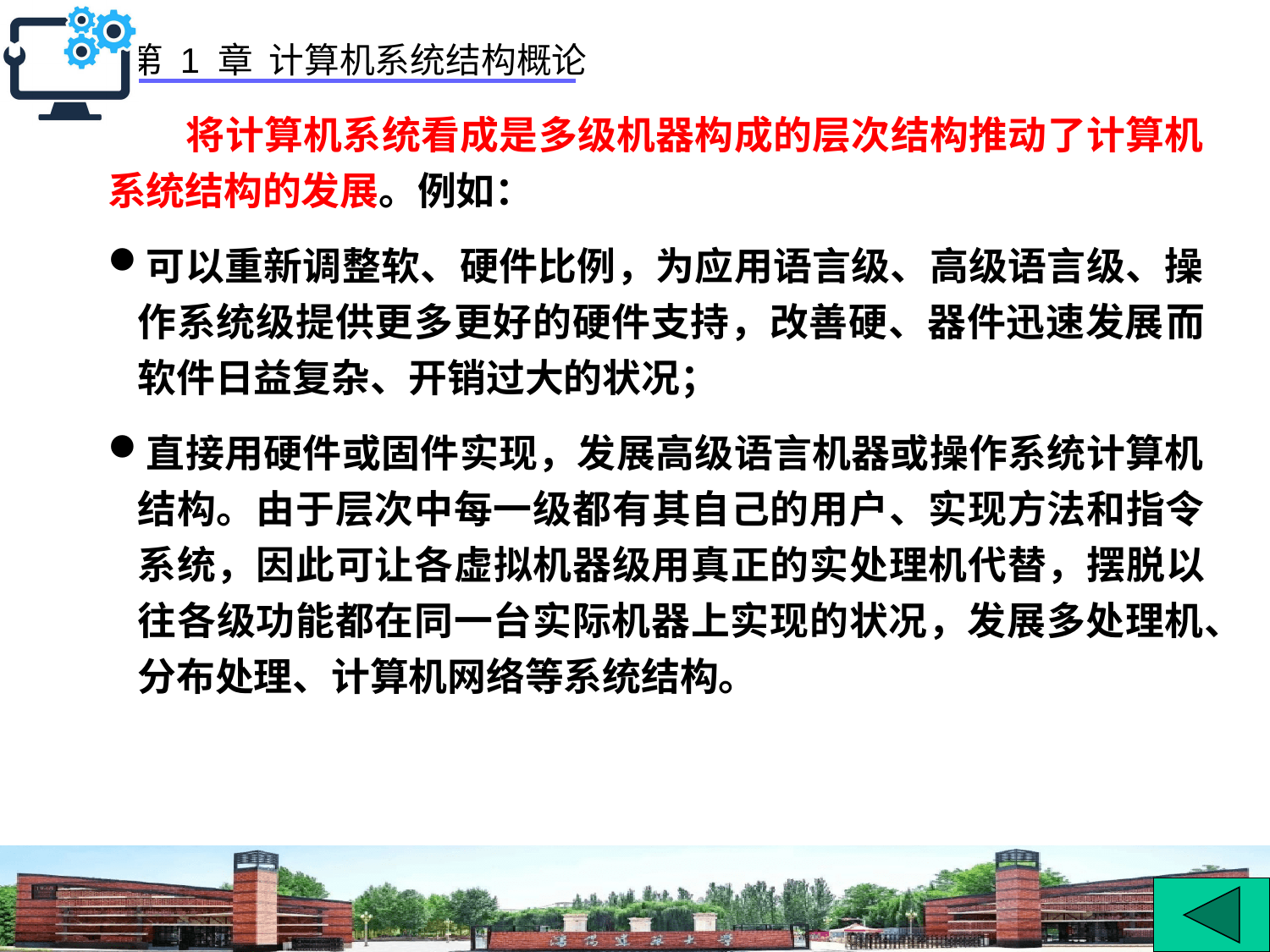

将计算机系统看成是多级机器构成的层次结构推动了计算机系统结构的发展。例如：
可以重新调整软、硬件比例，为应用语言级、高级语言级、操作系统级提供更多更好的硬件支持，改善硬、器件迅速发展而软件日益复杂、开销过大的状况；
直接用硬件或固件实现，发展高级语言机器或操作系统计算机结构。由于层次中每一级都有其自己的用户、实现方法和指令系统，因此可让各虚拟机器级用真正的实处理机代替，摆脱以往各级功能都在同一台实际机器上实现的状况，发展多处理机、分布处理、计算机网络等系统结构。